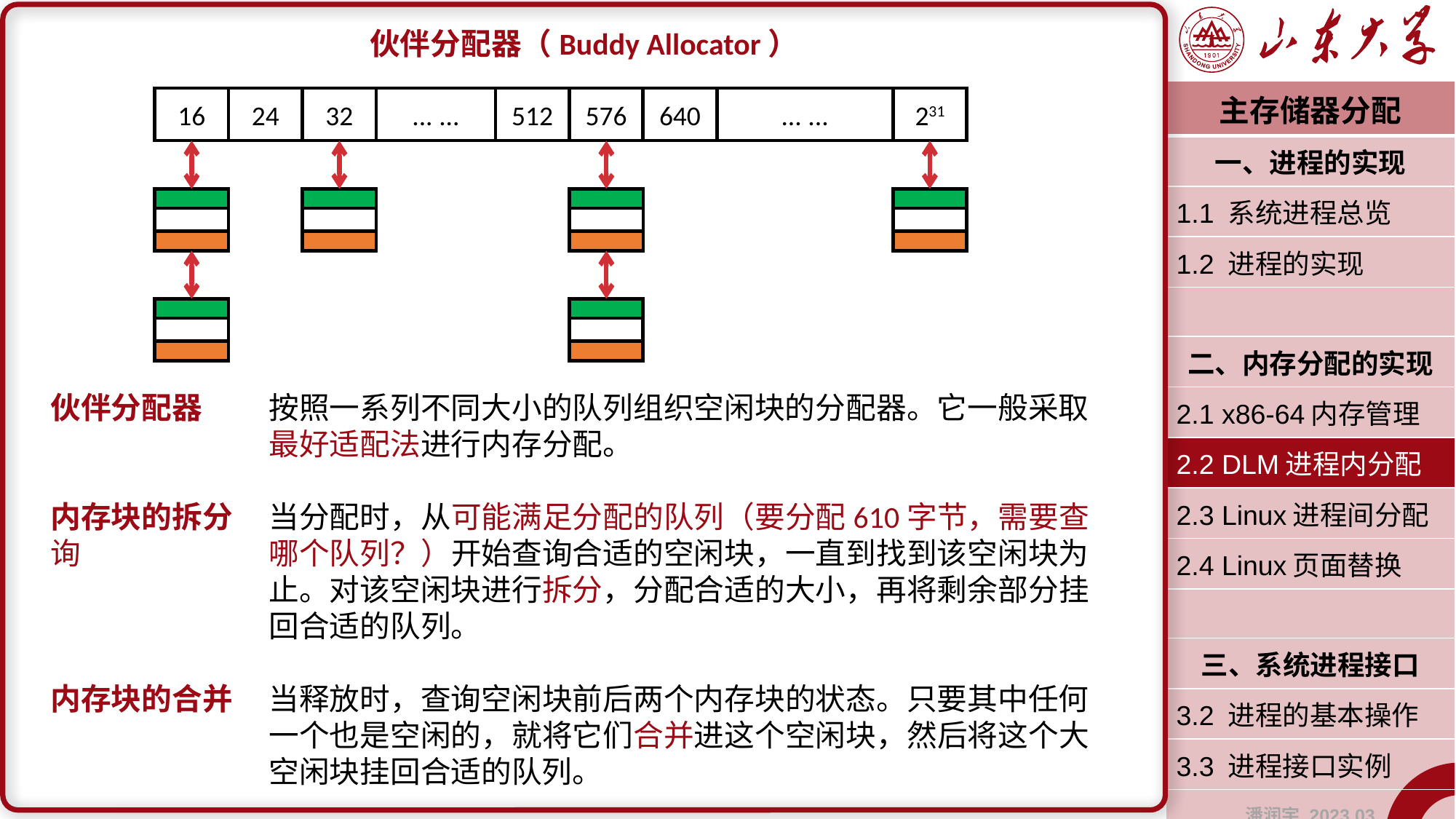

伙伴分配器（Buddy Allocator）

伙伴分配器	按照一系列不同大小的队列组织空闲块的分配器。它一般采取		最好适配法进行内存分配。

内存块的拆分	当分配时，从可能满足分配的队列（要分配610字节，需要查询		哪个队列？）开始查询合适的空闲块，一直到找到该空闲块为		止。对该空闲块进行拆分，分配合适的大小，再将剩余部分挂		回合适的队列。

内存块的合并	当释放时，查询空闲块前后两个内存块的状态。只要其中任何		一个也是空闲的，就将它们合并进这个空闲块，然后将这个大		空闲块挂回合适的队列。
| 主存储器分配 |
| --- |
| 一、进程的实现 |
| 1.1 系统进程总览 |
| 1.2 进程的实现 |
|  |
| 二、内存分配的实现 |
| 2.1 x86-64内存管理 |
| 2.2 DLM进程内分配 |
| 2.3 Linux进程间分配 |
| 2.4 Linux页面替换 |
|  |
| 三、系统进程接口 |
| 3.2 进程的基本操作 |
| 3.3 进程接口实例 |
| 潘润宇 2023.03 |
16
24
32
... ...
512
576
640
... ...
231